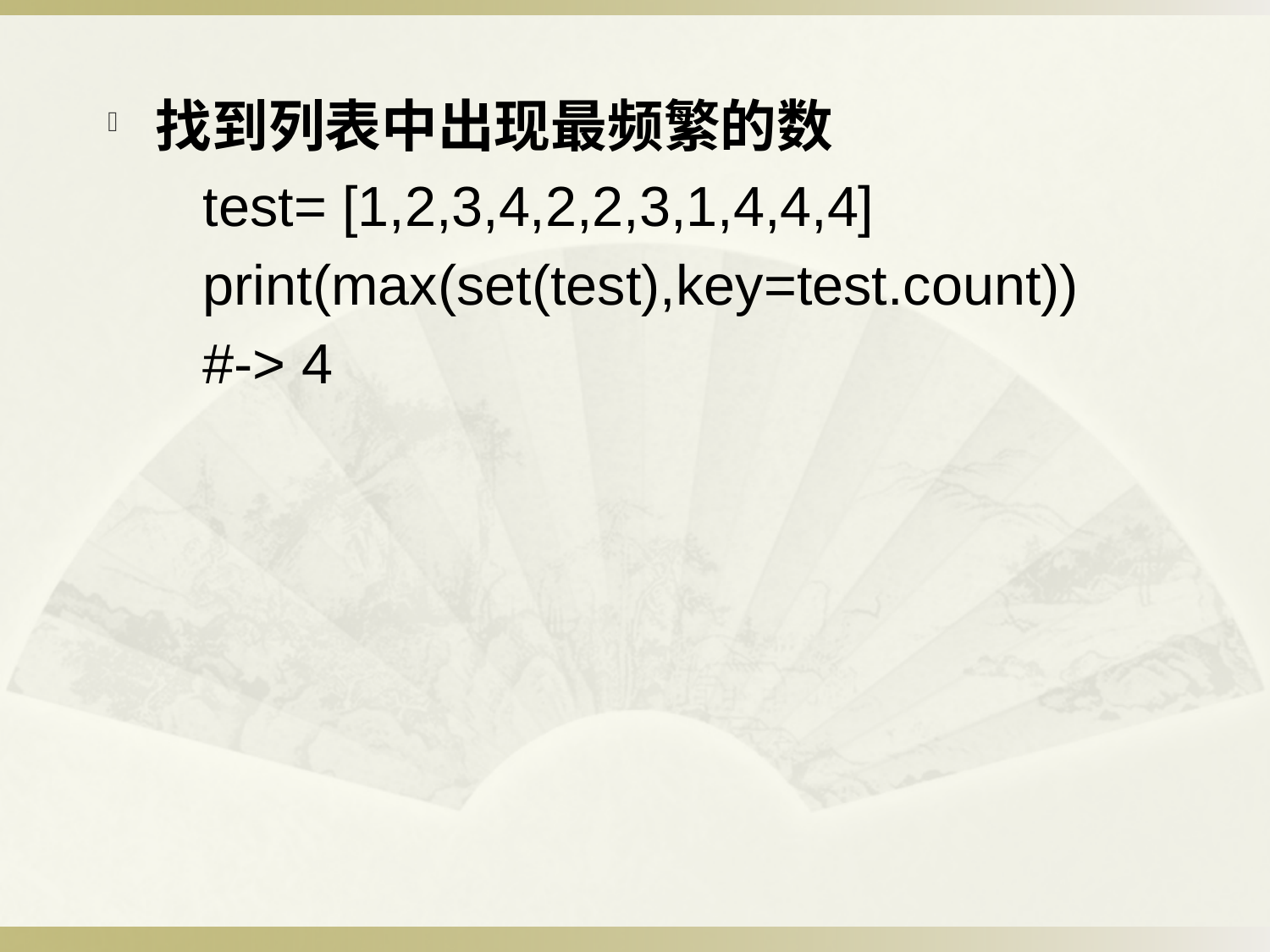

# 找到列表中出现最频繁的数
test= [1,2,3,4,2,2,3,1,4,4,4]
print(max(set(test),key=test.count))
#-> 4